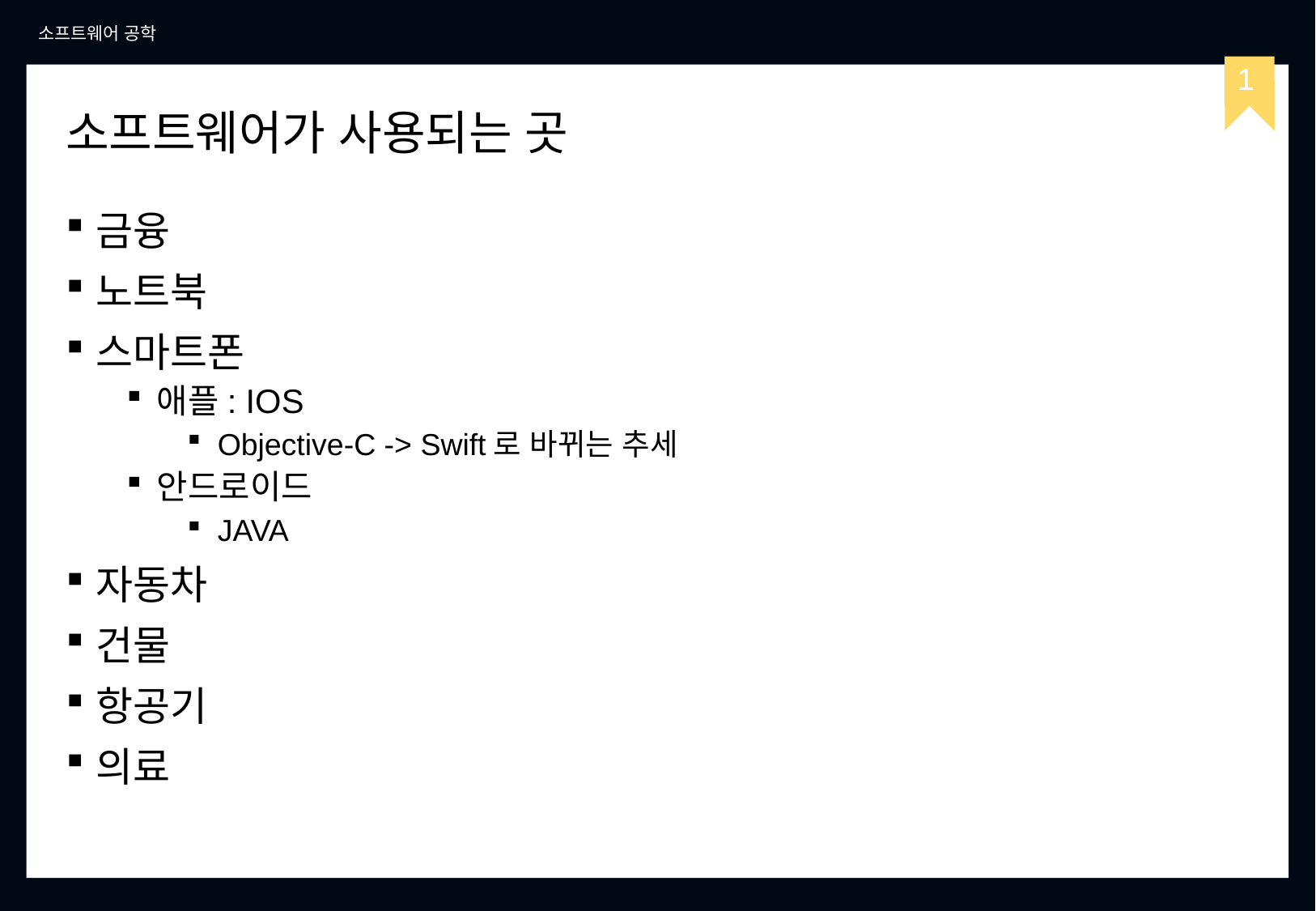

소프트웨어 공학
1
# 소프트웨어가 사용되는 곳
금융
노트북
스마트폰
애플: IOS
Objective-C -> Swift로 바뀌는 추세
안드로이드
JAVA
자동차
건물
항공기
의료